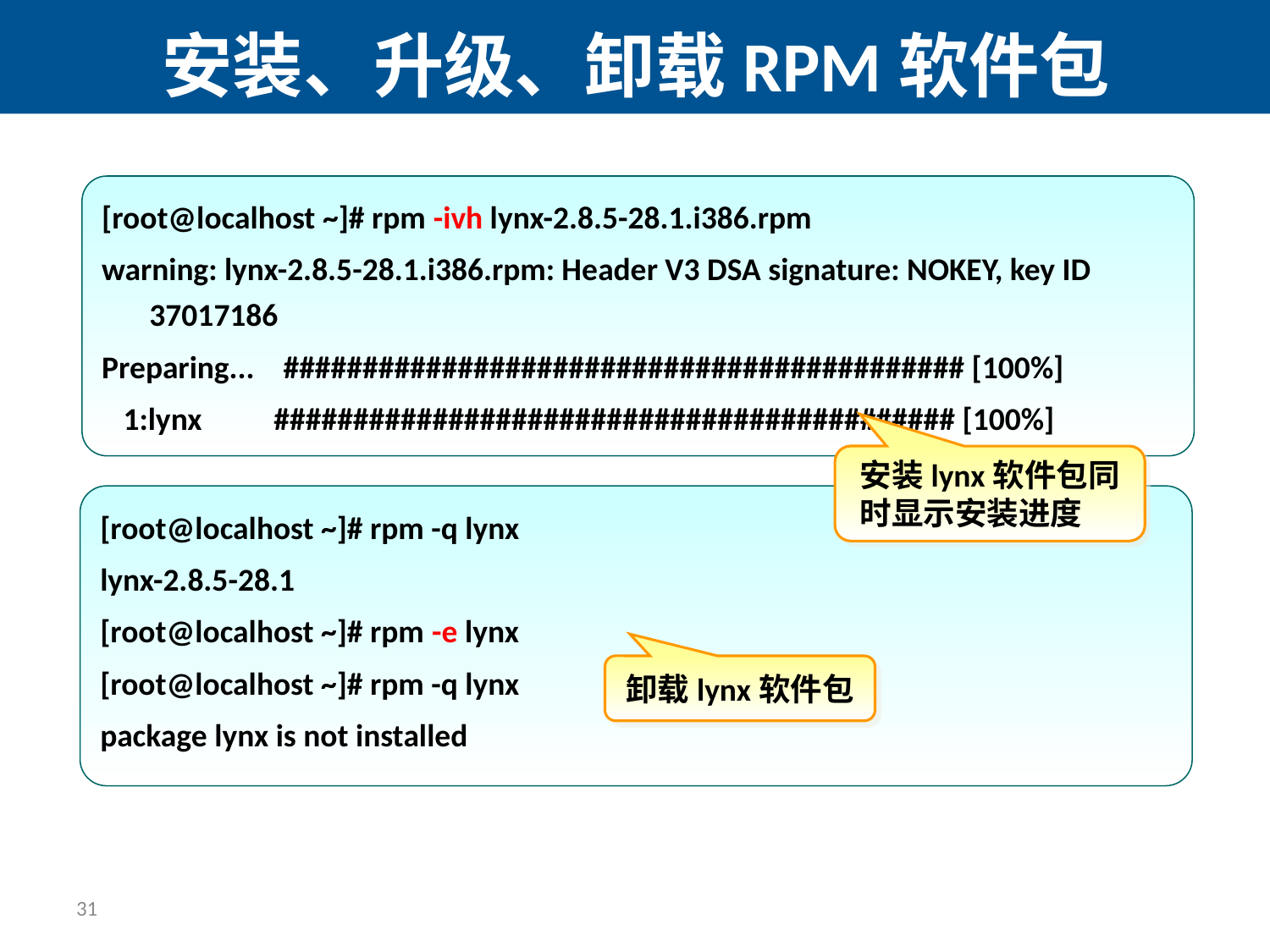

# 安装、升级、卸载RPM软件包
[root@localhost ~]# rpm -ivh lynx-2.8.5-28.1.i386.rpm
warning: lynx-2.8.5-28.1.i386.rpm: Header V3 DSA signature: NOKEY, key ID 37017186
Preparing...    ########################################### [100%]
   1:lynx          ########################################### [100%]
安装lynx软件包同时显示安装进度
[root@localhost ~]# rpm -q lynx
lynx-2.8.5-28.1
[root@localhost ~]# rpm -e lynx
[root@localhost ~]# rpm -q lynx
package lynx is not installed
卸载lynx软件包
31